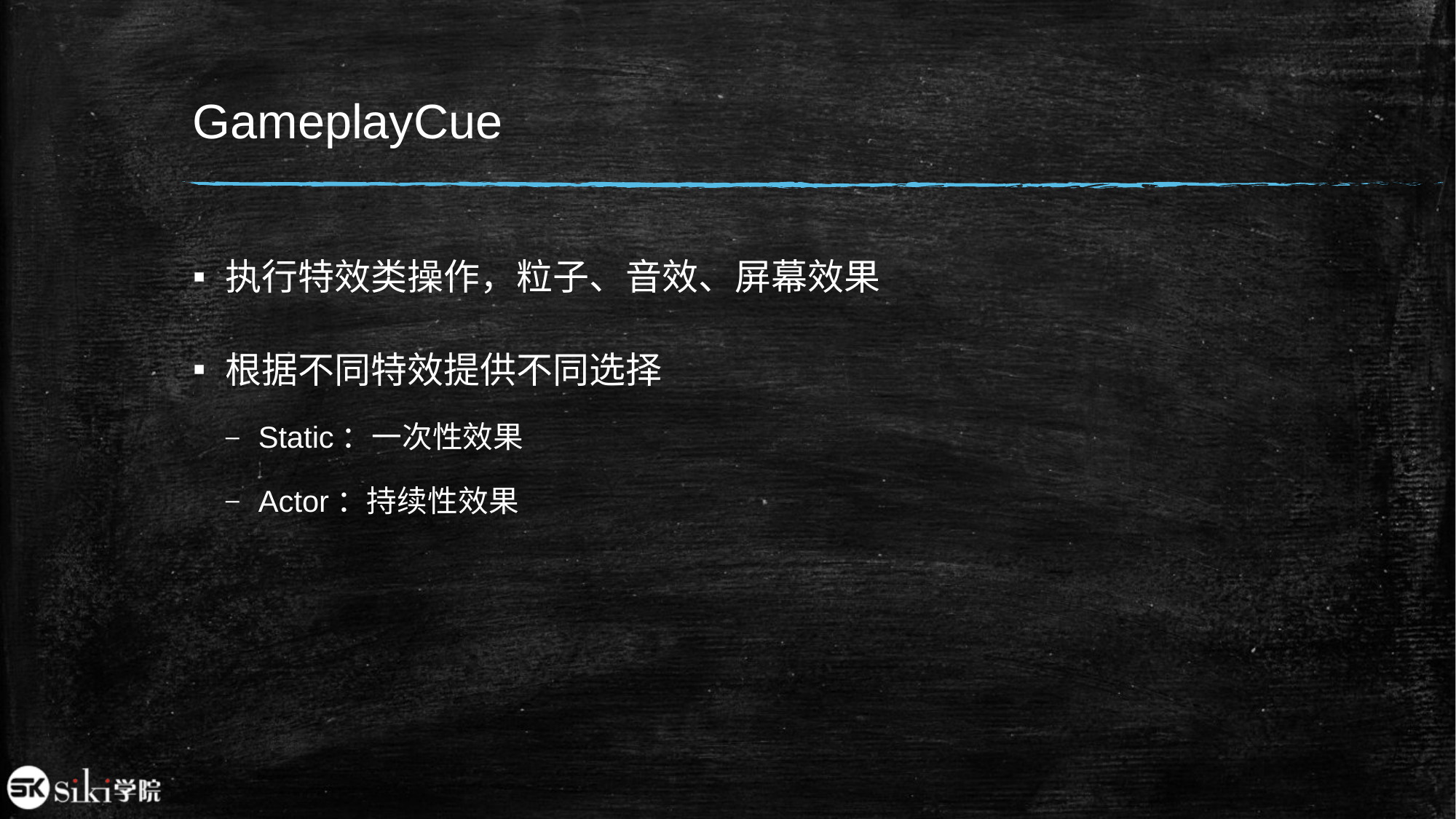

# GameplayCue
执行特效类操作，粒子、音效、屏幕效果
根据不同特效提供不同选择
Static：一次性效果
Actor：持续性效果